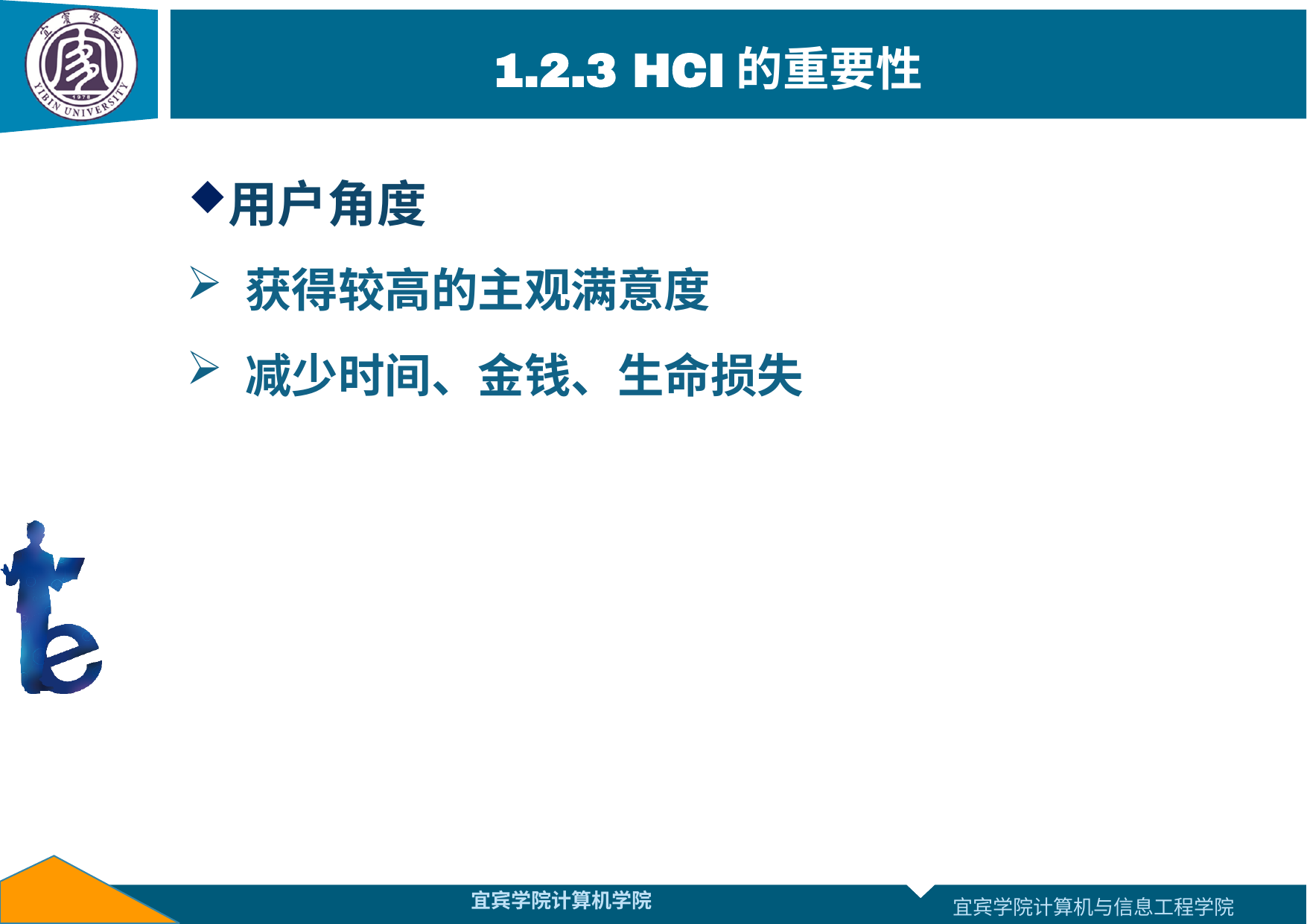

# 1.2.3 HCI的重要性
用户角度
 获得较高的主观满意度
 减少时间、金钱、生命损失

9
宜宾学院计算机学院